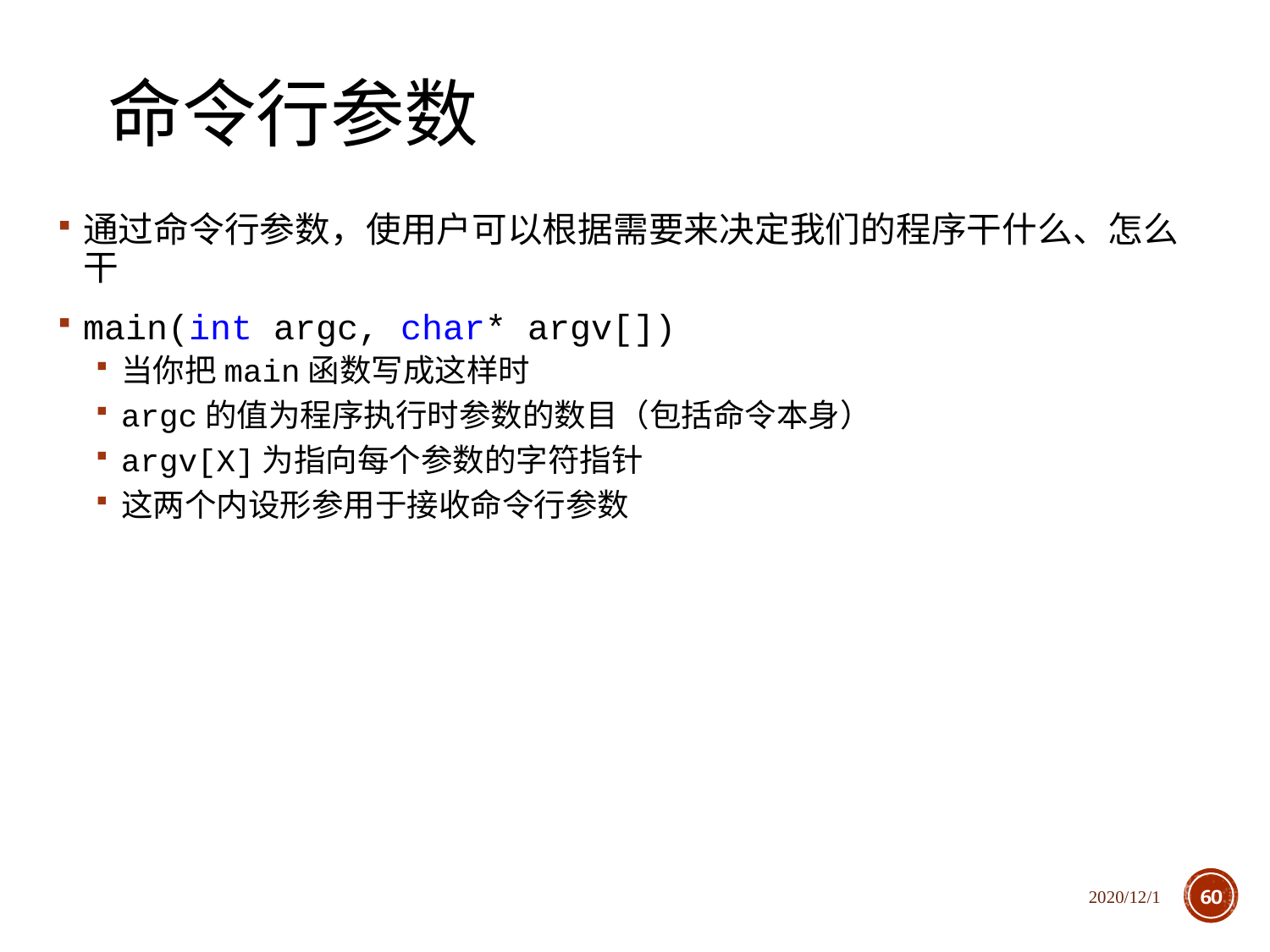

# 命令行参数
通过命令行参数，使用户可以根据需要来决定我们的程序干什么、怎么干
main(int argc, char* argv[])
当你把main函数写成这样时
argc的值为程序执行时参数的数目（包括命令本身）
argv[X]为指向每个参数的字符指针
这两个内设形参用于接收命令行参数
2020/12/1
60